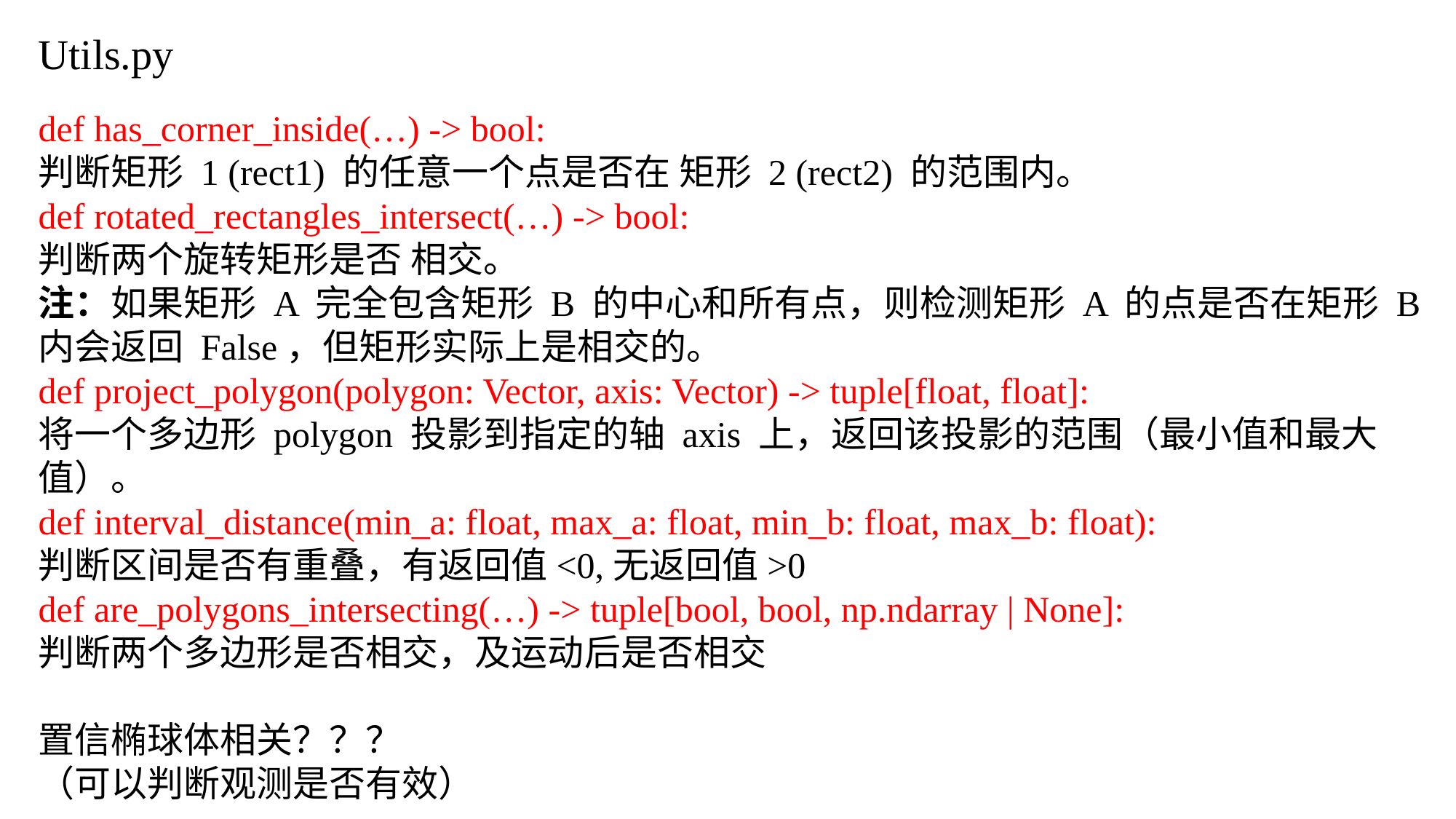

Utils.py
def has_corner_inside(…) -> bool:
判断矩形 1 (rect1) 的任意一个点是否在 矩形 2 (rect2) 的范围内。
def rotated_rectangles_intersect(…) -> bool:
判断两个旋转矩形是否 相交。
注：如果矩形 A 完全包含矩形 B 的中心和所有点，则检测矩形 A 的点是否在矩形 B 内会返回 False，但矩形实际上是相交的。
def project_polygon(polygon: Vector, axis: Vector) -> tuple[float, float]:
将一个多边形 polygon 投影到指定的轴 axis 上，返回该投影的范围（最小值和最大值）。
def interval_distance(min_a: float, max_a: float, min_b: float, max_b: float):
判断区间是否有重叠，有返回值<0,无返回值>0
def are_polygons_intersecting(…) -> tuple[bool, bool, np.ndarray | None]:
判断两个多边形是否相交，及运动后是否相交

置信椭球体相关？？？
（可以判断观测是否有效）